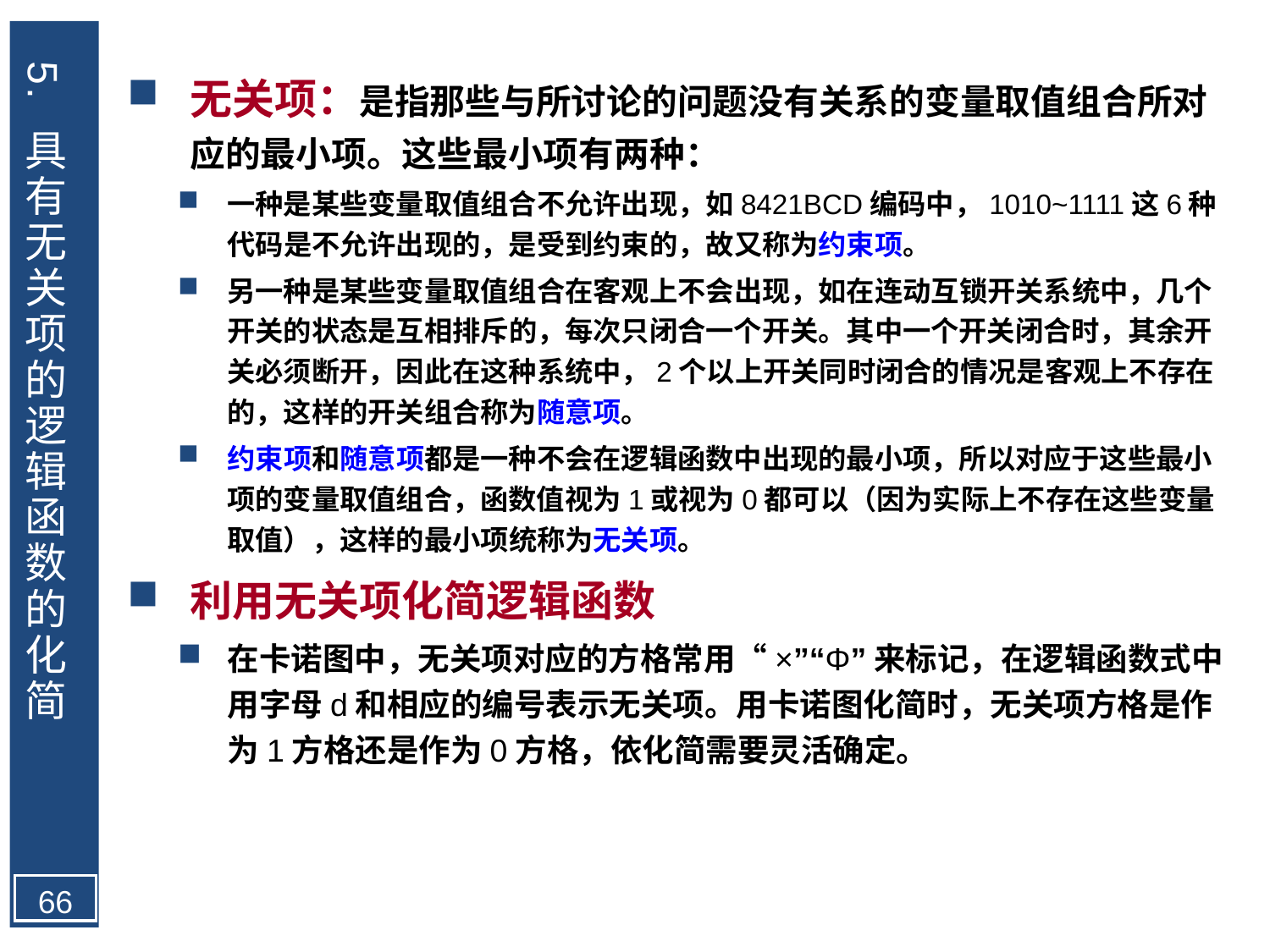

5. 具有无关项的逻辑函数的化简
无关项：是指那些与所讨论的问题没有关系的变量取值组合所对应的最小项。这些最小项有两种：
一种是某些变量取值组合不允许出现，如8421BCD编码中，1010~1111这6种代码是不允许出现的，是受到约束的，故又称为约束项。
另一种是某些变量取值组合在客观上不会出现，如在连动互锁开关系统中，几个开关的状态是互相排斥的，每次只闭合一个开关。其中一个开关闭合时，其余开关必须断开，因此在这种系统中，2个以上开关同时闭合的情况是客观上不存在的，这样的开关组合称为随意项。
约束项和随意项都是一种不会在逻辑函数中出现的最小项，所以对应于这些最小项的变量取值组合，函数值视为1或视为0都可以（因为实际上不存在这些变量取值），这样的最小项统称为无关项。
利用无关项化简逻辑函数
在卡诺图中，无关项对应的方格常用“×”“Φ”来标记，在逻辑函数式中用字母d和相应的编号表示无关项。用卡诺图化简时，无关项方格是作为1方格还是作为0方格，依化简需要灵活确定。
66